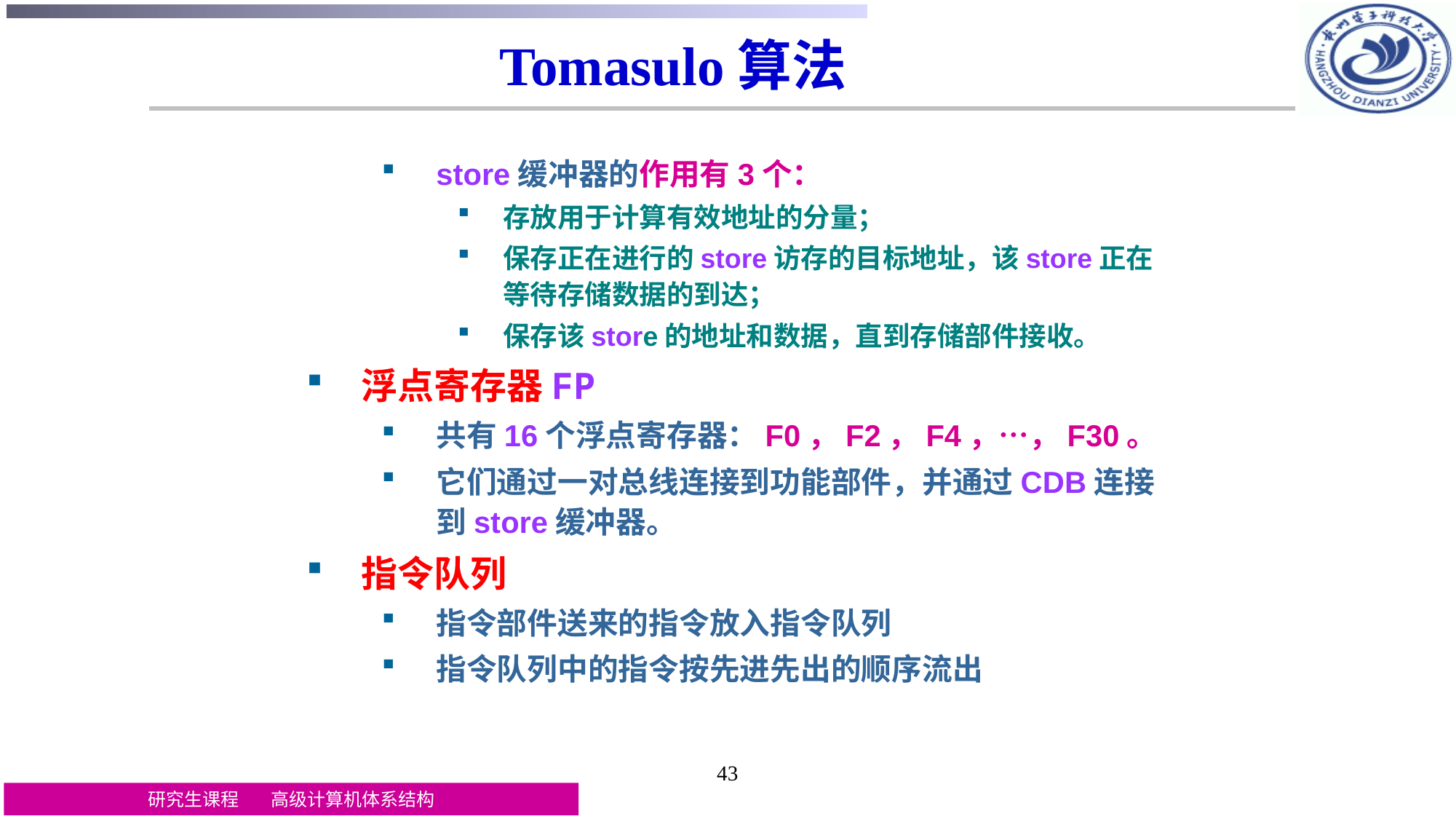

# Tomasulo算法
store缓冲器的作用有3个：
存放用于计算有效地址的分量；
保存正在进行的store访存的目标地址，该store正在等待存储数据的到达；
保存该store的地址和数据，直到存储部件接收。
浮点寄存器FP
共有16个浮点寄存器：F0，F2，F4，…，F30。
它们通过一对总线连接到功能部件，并通过CDB连接到store缓冲器。
指令队列
指令部件送来的指令放入指令队列
指令队列中的指令按先进先出的顺序流出
43